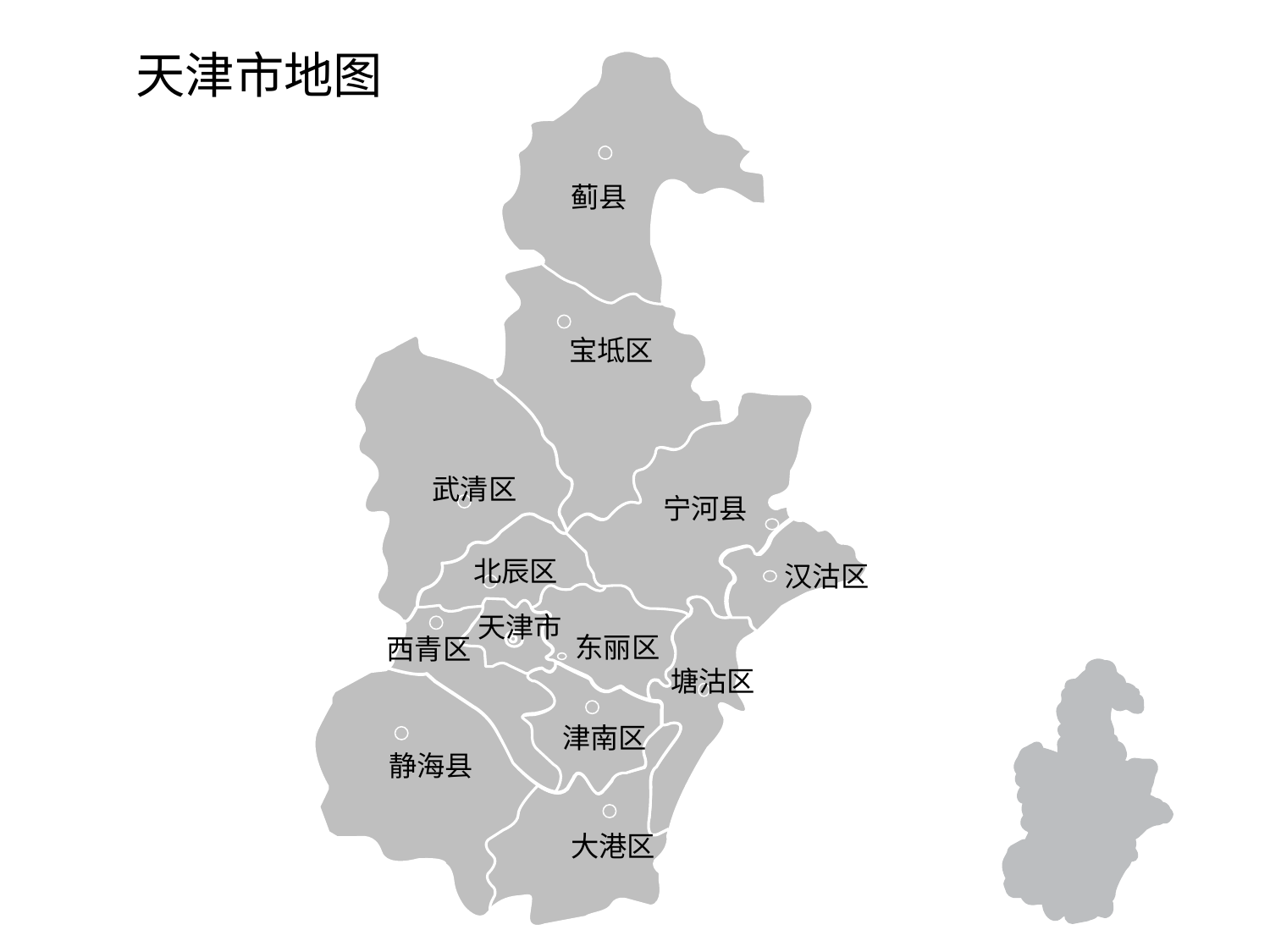

# 天津市地图

蓟县

宝坻区

武清区
宁河县

北辰区
汉沽区

天津市

东丽区
西青区

塘沽区

津南区

静海县

大港区